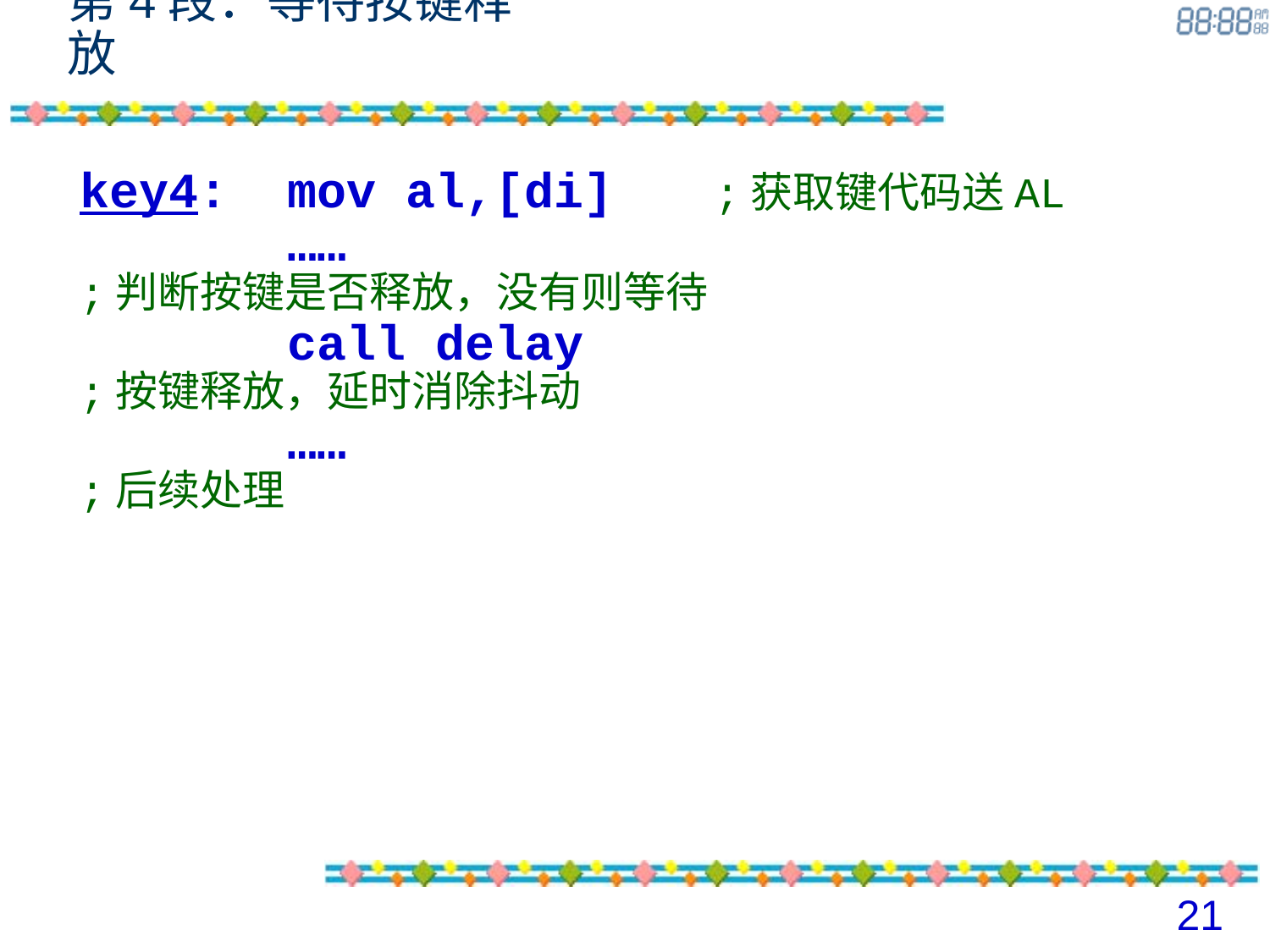

第4段：等待按键释放
key4:  mov al,[di]	;获取键代码送AL
       ……
;判断按键是否释放，没有则等待
       call delay
;按键释放，延时消除抖动
       ……
;后续处理